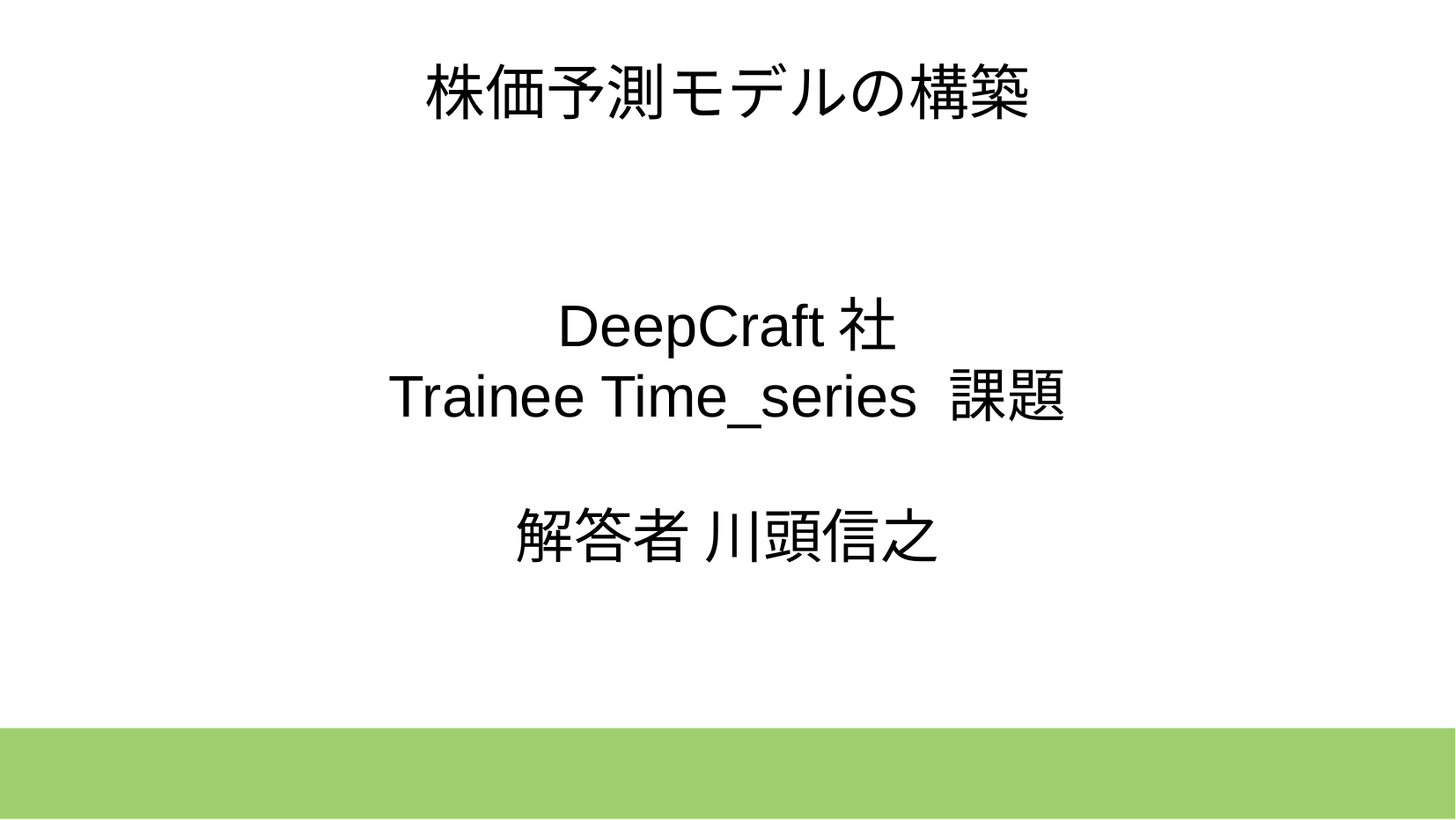

# 株価予測モデルの構築
DeepCraft社
Trainee Time_series 課題

解答者 川頭信之